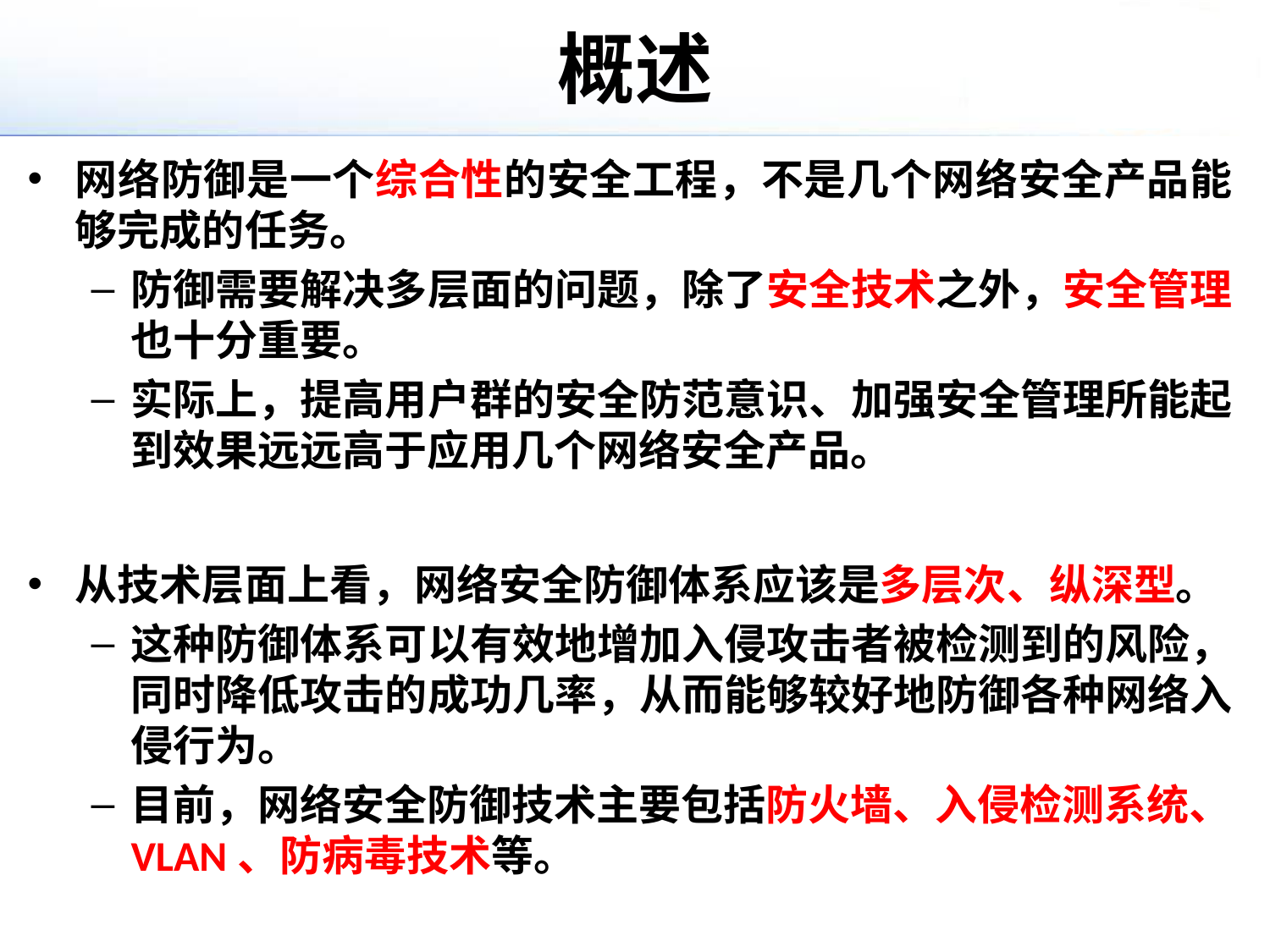

# 概述
网络防御是一个综合性的安全工程，不是几个网络安全产品能够完成的任务。
防御需要解决多层面的问题，除了安全技术之外，安全管理也十分重要。
实际上，提高用户群的安全防范意识、加强安全管理所能起到效果远远高于应用几个网络安全产品。

从技术层面上看，网络安全防御体系应该是多层次、纵深型。
这种防御体系可以有效地增加入侵攻击者被检测到的风险，同时降低攻击的成功几率，从而能够较好地防御各种网络入侵行为。
目前，网络安全防御技术主要包括防火墙、入侵检测系统、VLAN、防病毒技术等。